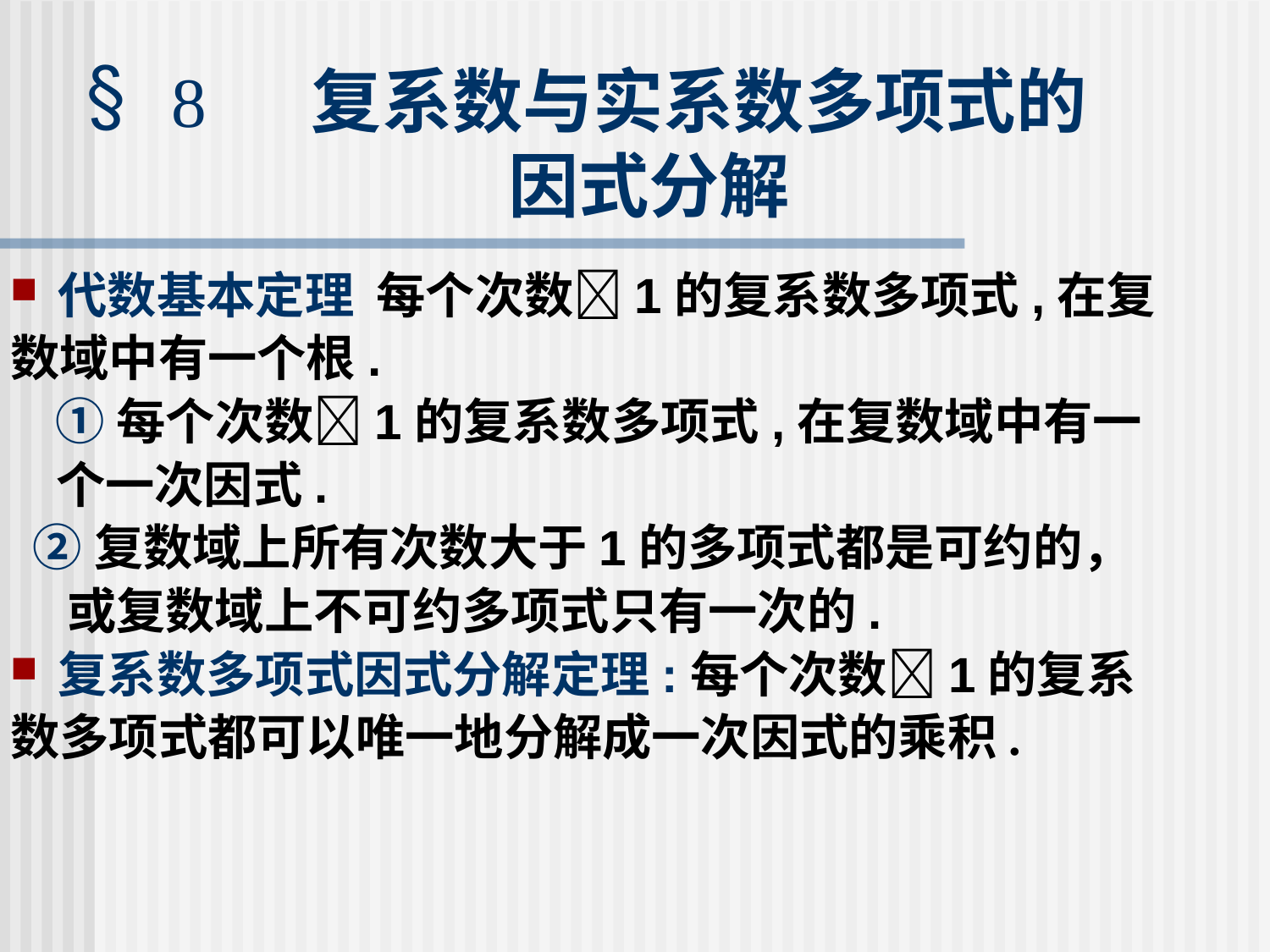

# 8     复系数与实系数多项式的 因式分解
代数基本定理  每个次数≥1的复系数多项式,在复
数域中有一个根.
    ①每个次数≥1的复系数多项式,在复数域中有一
   个一次因式.
  ②复数域上所有次数大于1的多项式都是可约的，
    或复数域上不可约多项式只有一次的.
复系数多项式因式分解定理:每个次数≥1的复系
数多项式都可以唯一地分解成一次因式的乘积.